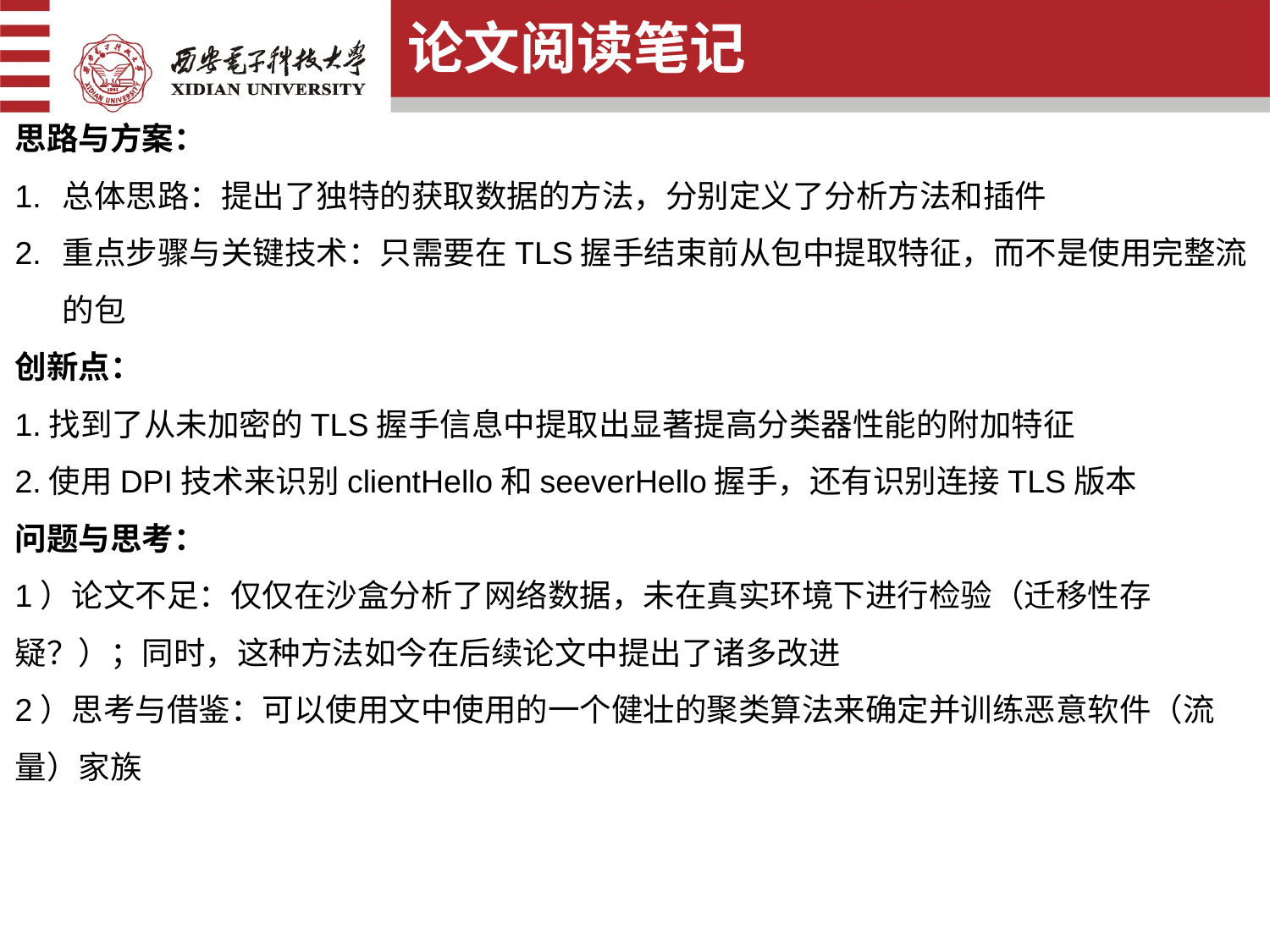

论文阅读笔记
思路与方案：
总体思路：提出了独特的获取数据的方法，分别定义了分析方法和插件
重点步骤与关键技术：只需要在TLS握手结束前从包中提取特征，而不是使用完整流的包
创新点：
1.找到了从未加密的TLS握手信息中提取出显著提高分类器性能的附加特征
2.使用DPI技术来识别clientHello和seeverHello握手，还有识别连接TLS版本
问题与思考：
1）论文不足：仅仅在沙盒分析了网络数据，未在真实环境下进行检验（迁移性存疑？）；同时，这种方法如今在后续论文中提出了诸多改进
2）思考与借鉴：可以使用文中使用的一个健壮的聚类算法来确定并训练恶意软件（流量）家族